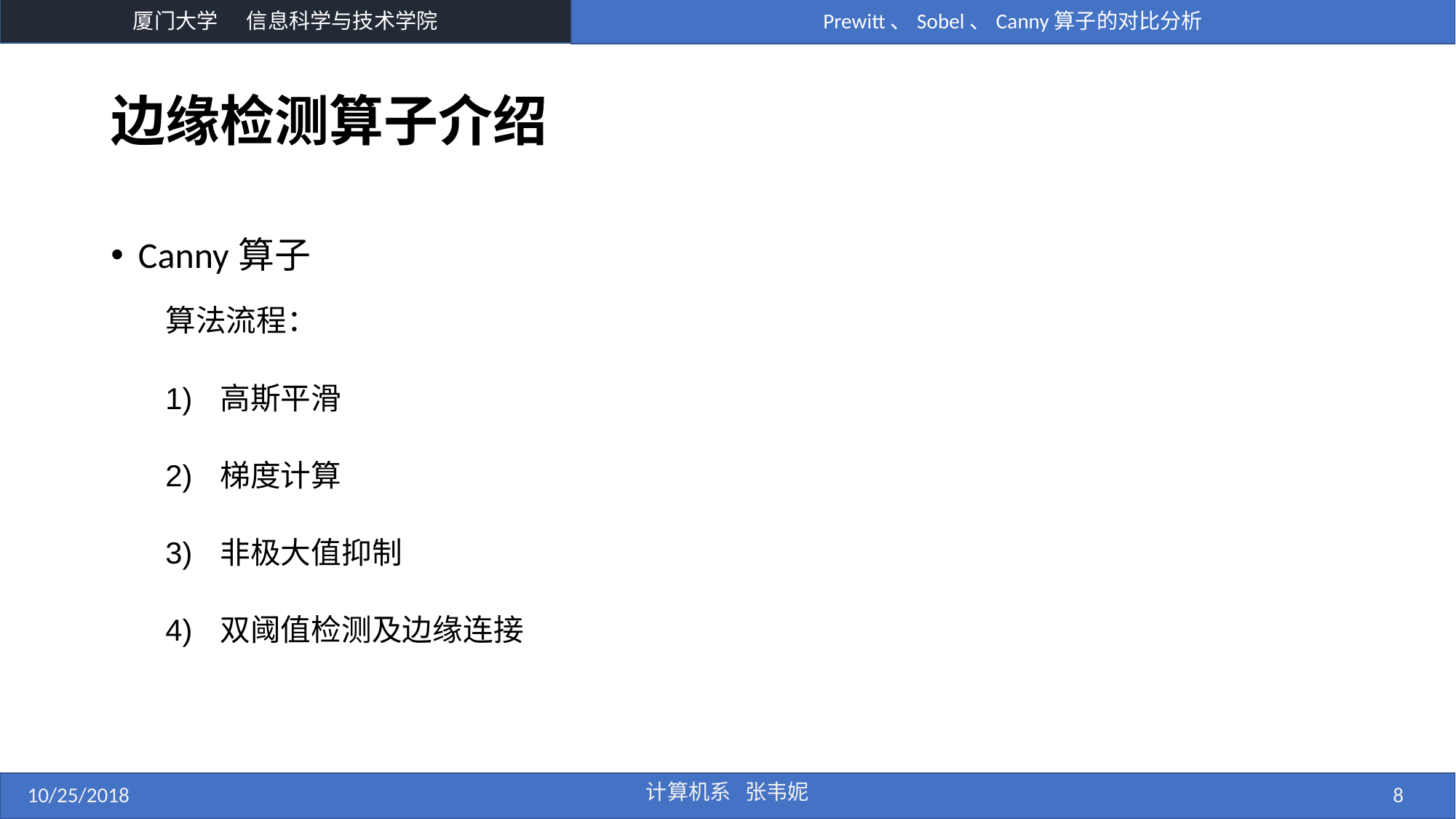

# 边缘检测算子介绍
Canny算子
算法流程：
高斯平滑
梯度计算
非极大值抑制
双阈值检测及边缘连接
10/25/2018
计算机系   张韦妮
8